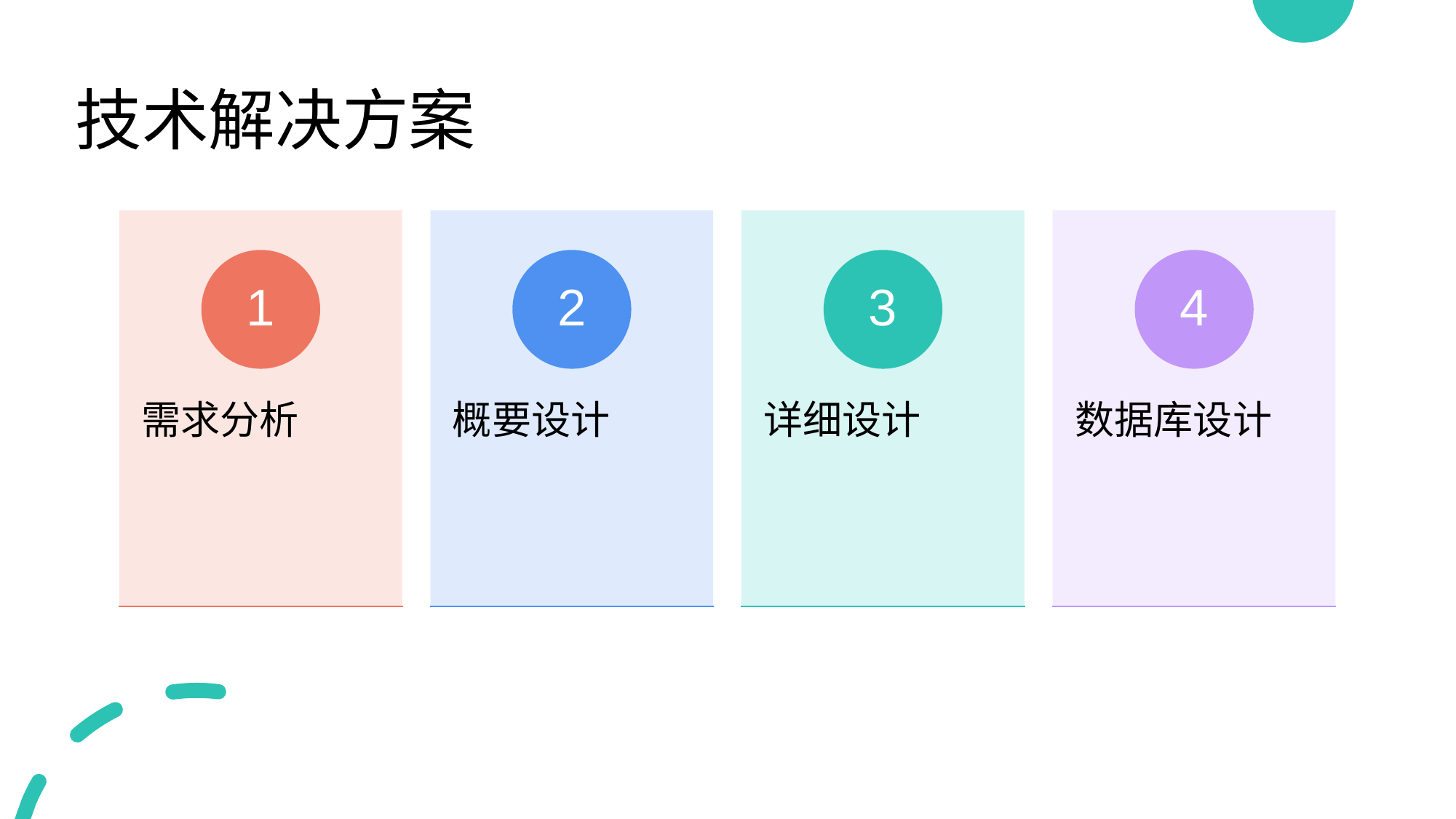

# 技术解决方案
需求分析
1
概要设计
2
详细设计
3
数据库设计
4